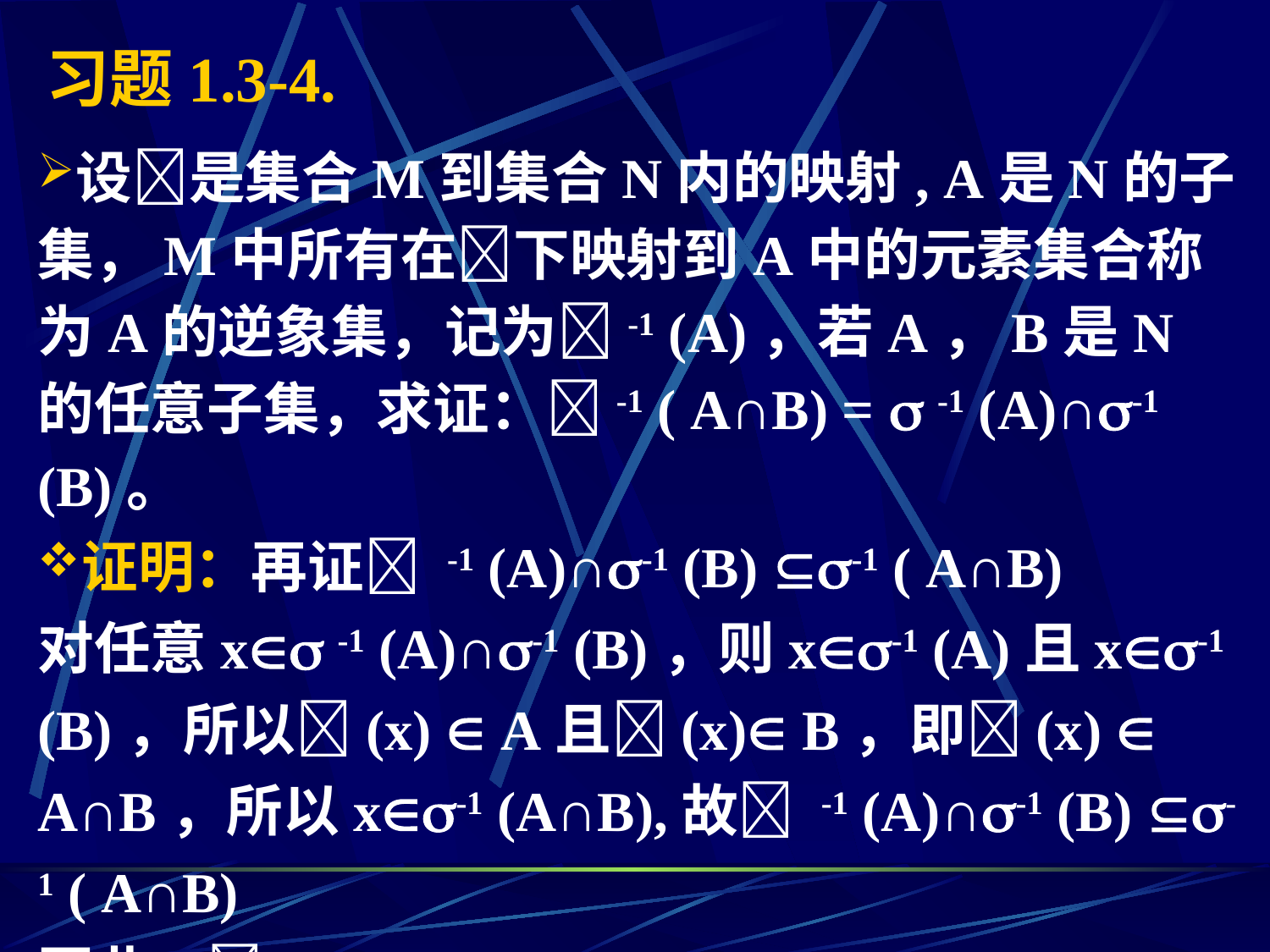

# 习题1.3-4.
设σ是集合M到集合N内的映射, A是N的子集，M中所有在σ下映射到A中的元素集合称为A的逆象集，记为σ-1 (A)，若A，B是N的任意子集，求证：σ-1 ( A∩B) = σ -1 (A)∩σ-1 (B)。
证明：再证σ -1 (A)∩σ-1 (B) ⊆σ-1 ( A∩B)
对任意x∈σ -1 (A)∩σ-1 (B)，则x∈σ-1 (A)且x∈σ-1 (B)，所以σ(x) ∈ A且σ(x)∈ B，即σ(x) ∈ A∩B，所以x∈σ-1 (A∩B),故σ -1 (A)∩σ-1 (B) ⊆σ-1 ( A∩B)
因此，σ-1 ( A∩B) = σ -1 (A)∩σ-1 (B)。